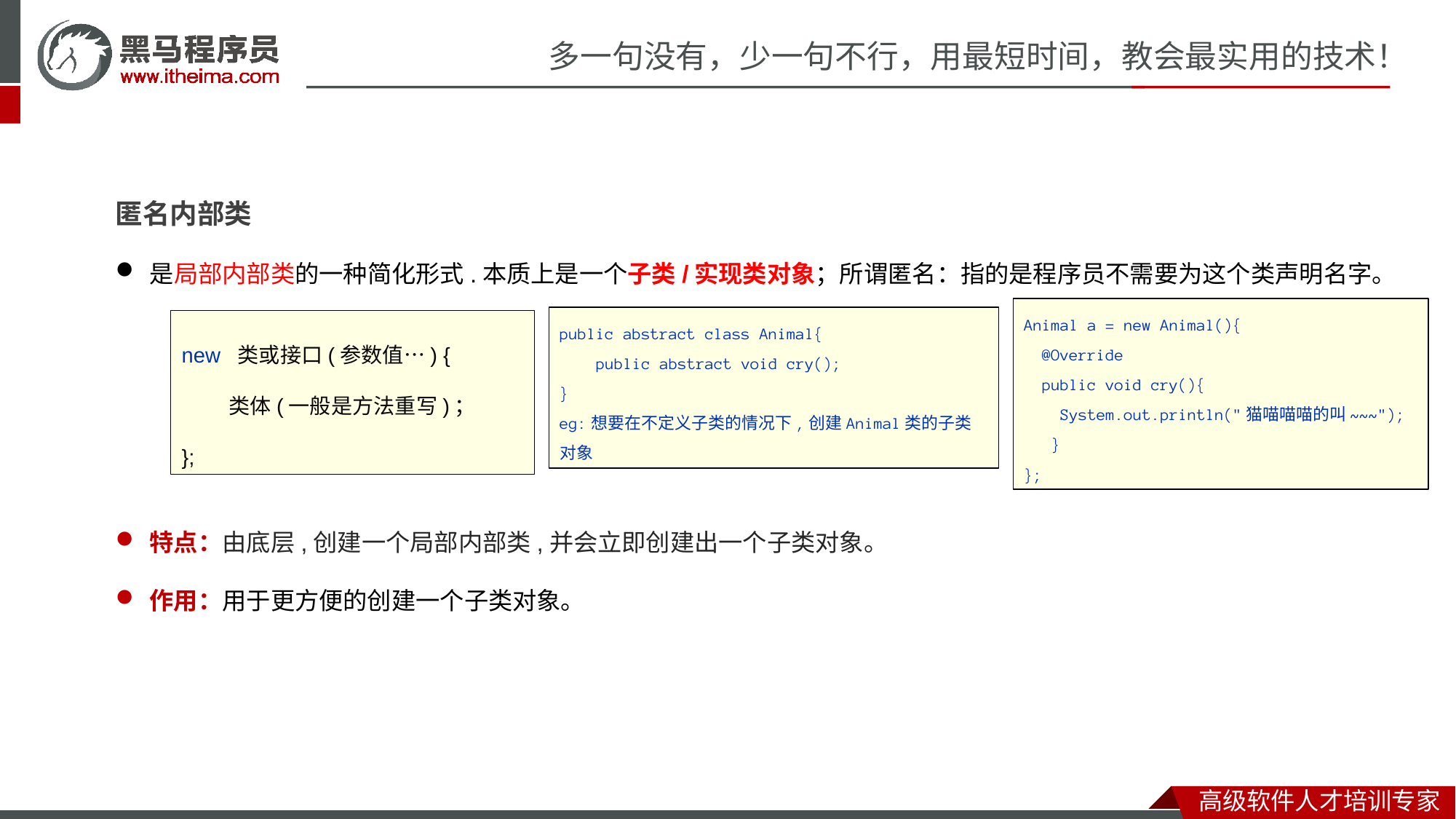

匿名内部类
是局部内部类的一种简化形式.本质上是一个子类/实现类对象；所谓匿名：指的是程序员不需要为这个类声明名字。
Animal a = new Animal(){
  @Override
  public void cry(){
    System.out.println("猫喵喵喵的叫~~~");
   }
};
new  类或接口(参数值…) {
       类体(一般是方法重写)；
};
public abstract class Animal{
    public abstract void cry();
}
eg:想要在不定义子类的情况下,创建Animal类的子类对象
特点：由底层,创建一个局部内部类,并会立即创建出一个子类对象。
作用：用于更方便的创建一个子类对象。